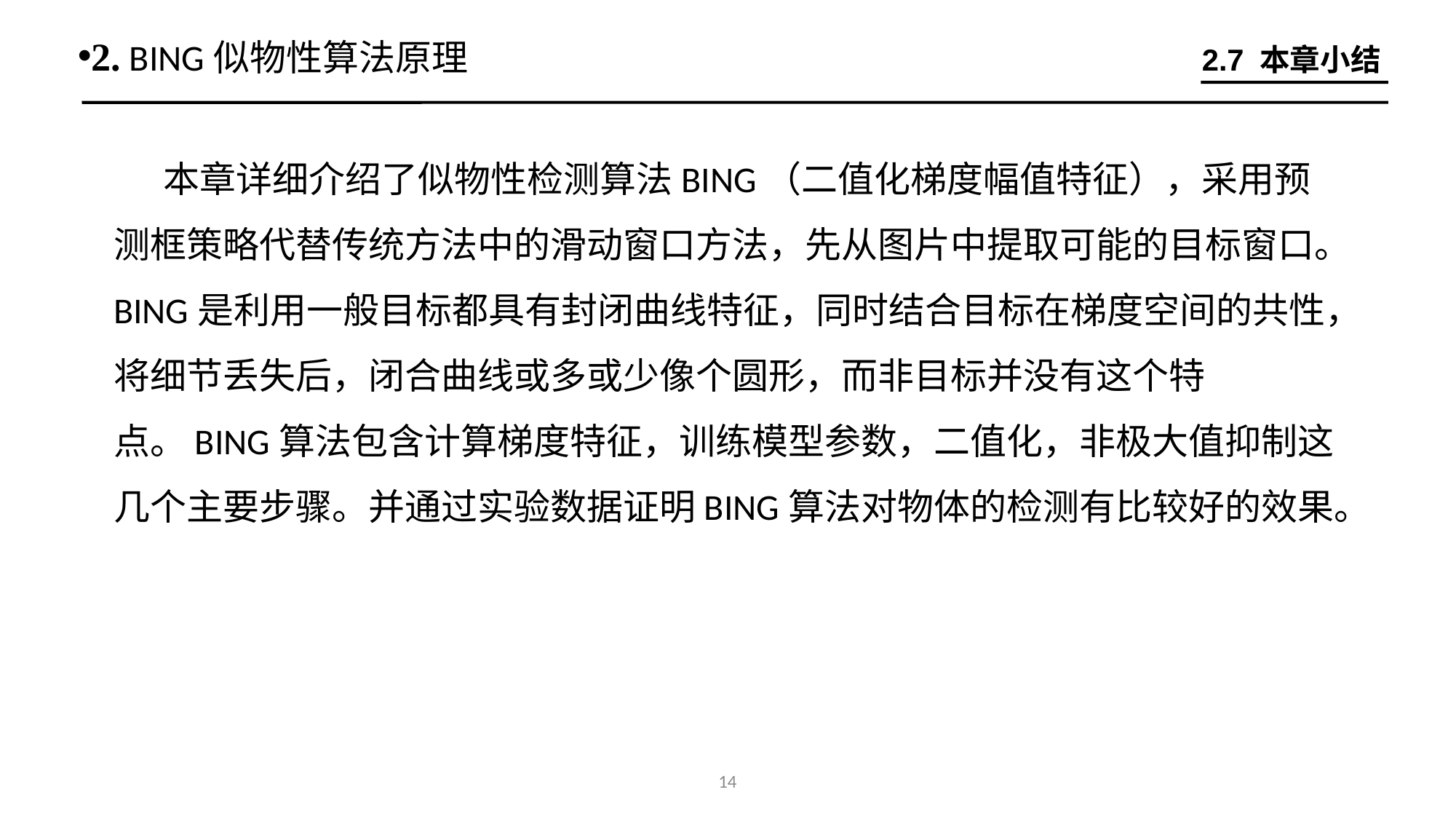

2. BING似物性算法原理
2.7 本章小结

       本章详细介绍了似物性检测算法BING（二值化梯度幅值特征），采用预测框策略代替传统方法中的滑动窗口方法，先从图片中提取可能的目标窗口。BING是利用一般目标都具有封闭曲线特征，同时结合目标在梯度空间的共性，将细节丢失后，闭合曲线或多或少像个圆形，而非目标并没有这个特点。BING算法包含计算梯度特征，训练模型参数，二值化，非极大值抑制这几个主要步骤。并通过实验数据证明BING算法对物体的检测有比较好的效果。

14